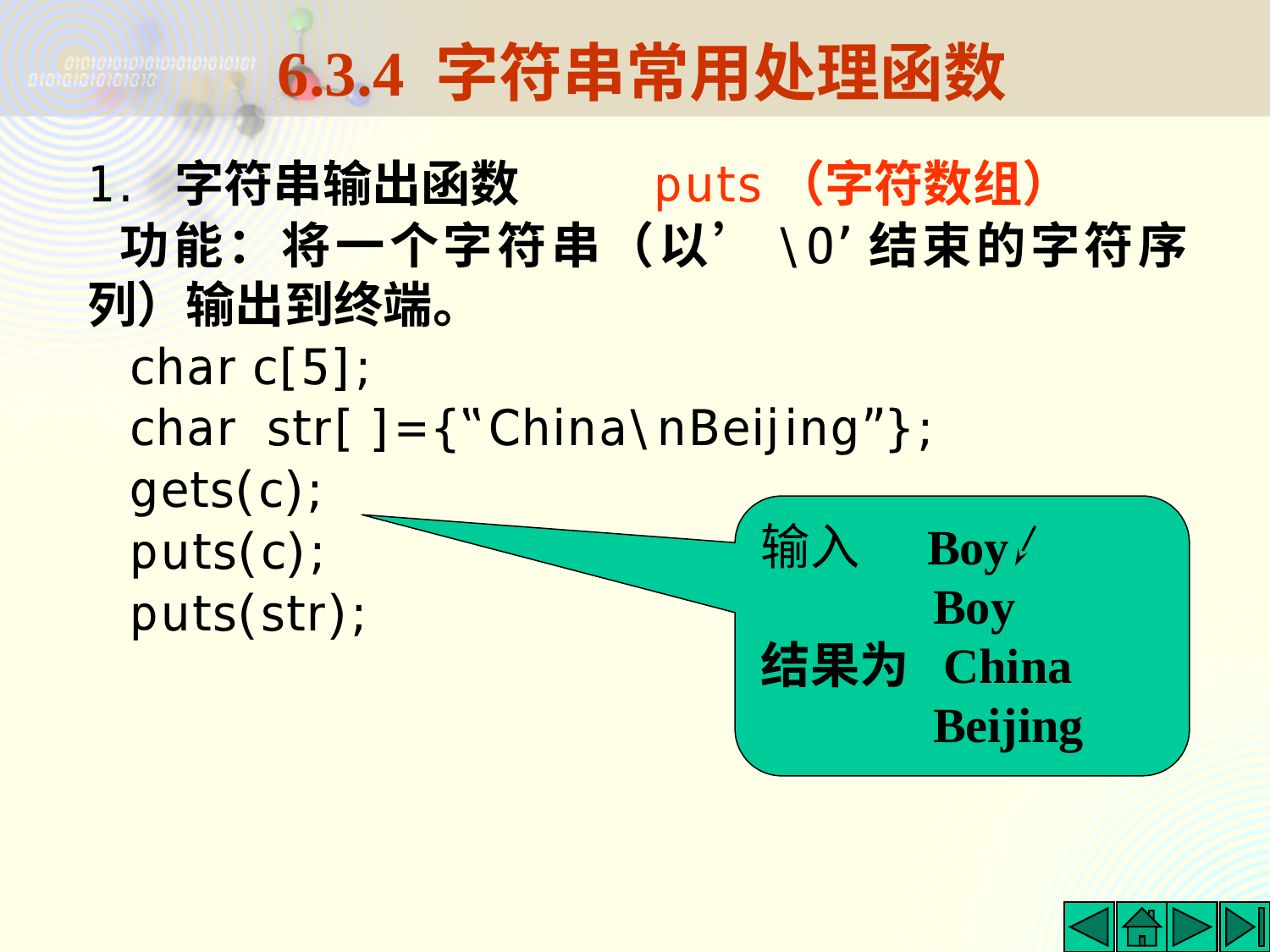

6.3.4 字符串常用处理函数
1.  字符串输出函数           puts（字符数组）
 功能：将一个字符串（以’\0’结束的字符序列）输出到终端。
   char c[5];
   char  str[ ]={“China\nBeijing”};
   gets(c);
   puts(c);
   puts(str);

输入      Boy
              Boy
结果为  China
              Beijing